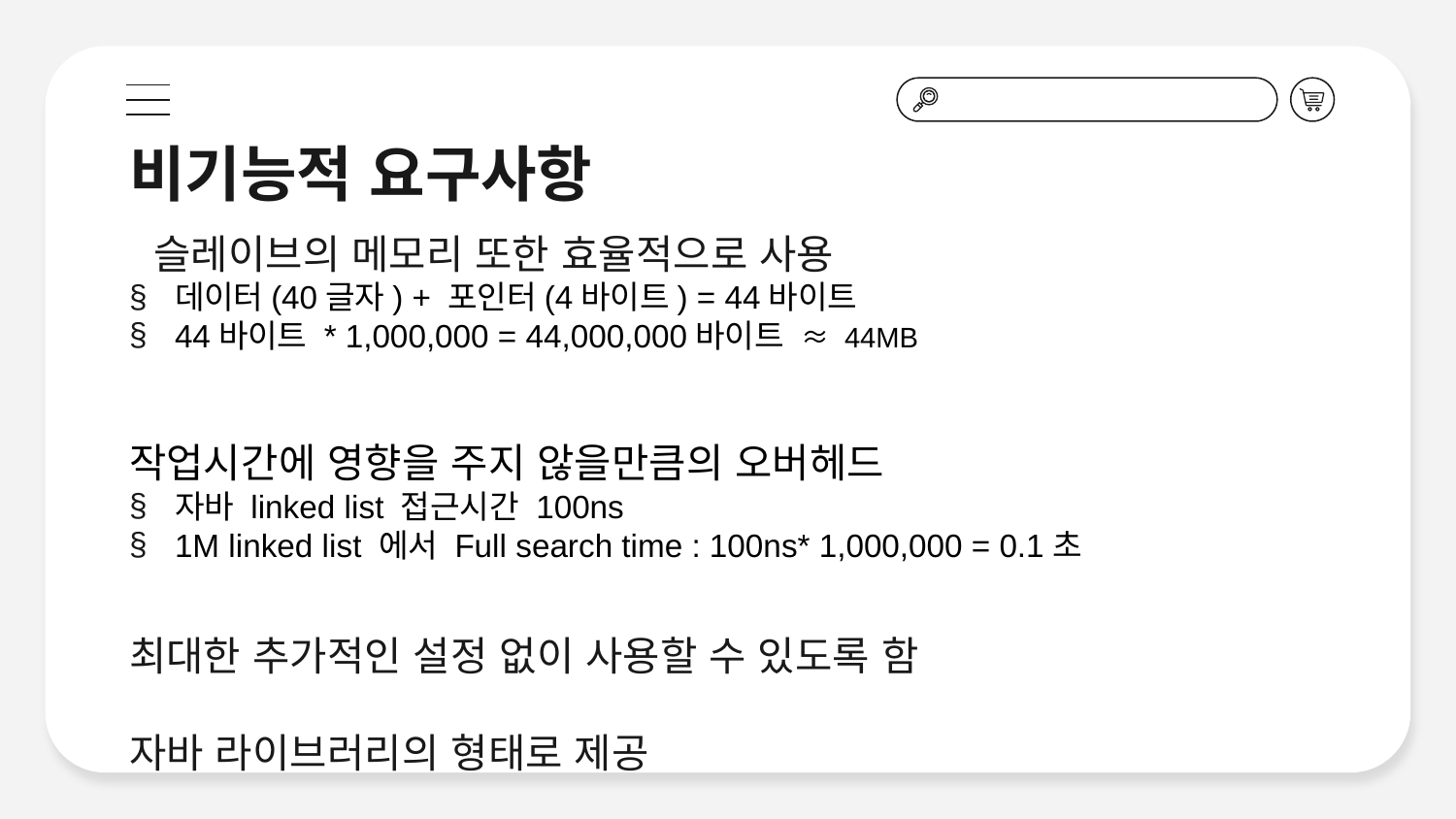

# 비기능적 요구사항

슬레이브의 메모리 또한 효율적으로 사용
데이터(40글자) + 포인터(4바이트) = 44바이트
44바이트 * 1,000,000 = 44,000,000바이트  ≈ 44MB

작업시간에 영향을 주지 않을만큼의 오버헤드
자바 linked list 접근시간 100ns
1M linked list 에서 Full search time : 100ns* 1,000,000 = 0.1초

최대한 추가적인 설정 없이 사용할 수 있도록 함

자바 라이브러리의 형태로 제공